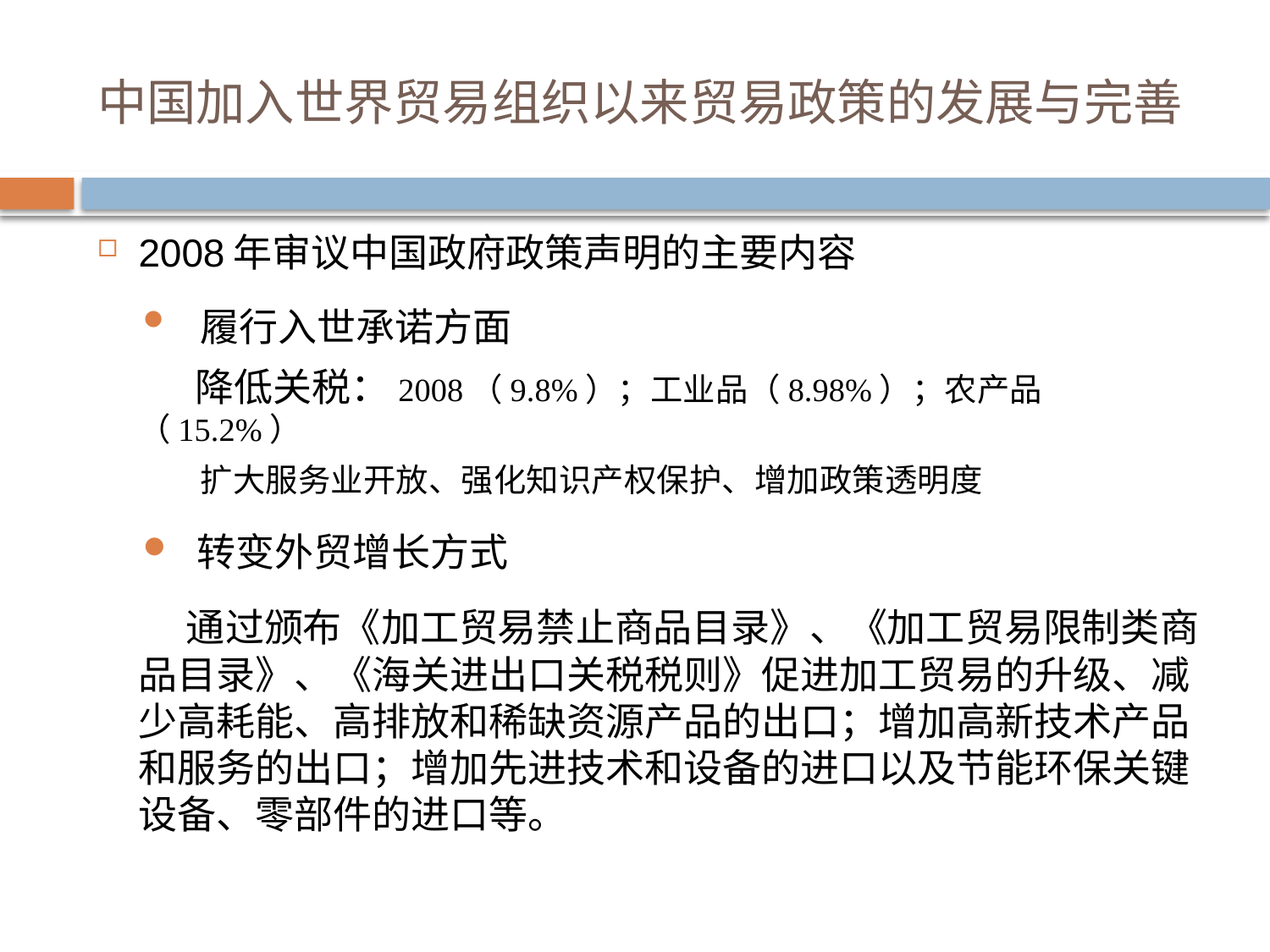

# 中国加入世界贸易组织以来贸易政策的发展与完善
2008年审议中国政府政策声明的主要内容
  履行入世承诺方面
     降低关税：2008（9.8%）；工业品（8.98%）；农产品（15.2%）
       扩大服务业开放、强化知识产权保护、增加政策透明度
  转变外贸增长方式
    通过颁布《加工贸易禁止商品目录》、《加工贸易限制类商品目录》、《海关进出口关税税则》促进加工贸易的升级、减少高耗能、高排放和稀缺资源产品的出口；增加高新技术产品和服务的出口；增加先进技术和设备的进口以及节能环保关键设备、零部件的进口等。